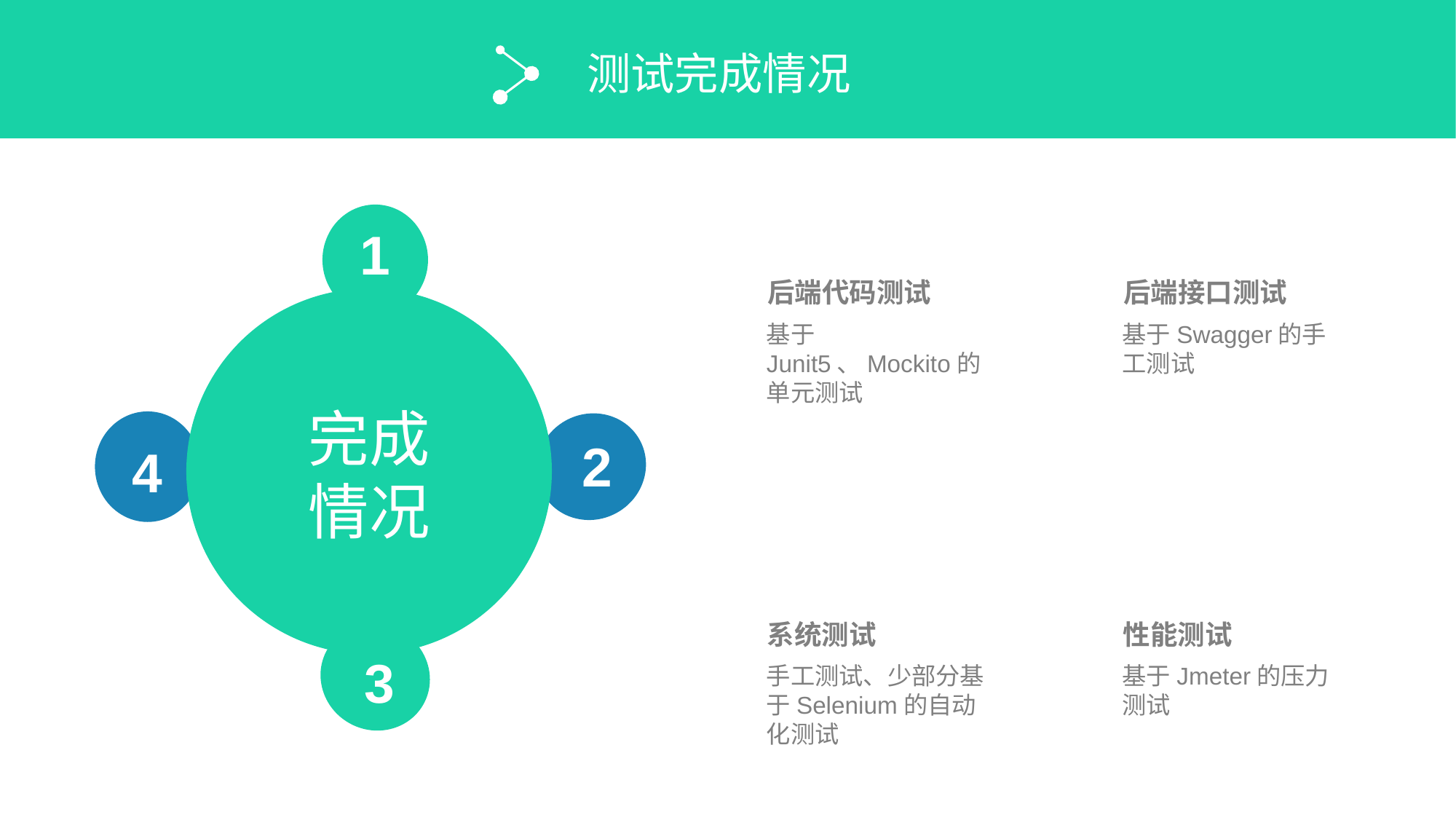

测试完成情况

1
后端代码测试
基于Junit5、Mockito的单元测试
后端接口测试
基于Swagger的手工测试

完成
情况

2

4
系统测试
手工测试、少部分基于Selenium的自动化测试
性能测试
基于Jmeter的压力测试

3